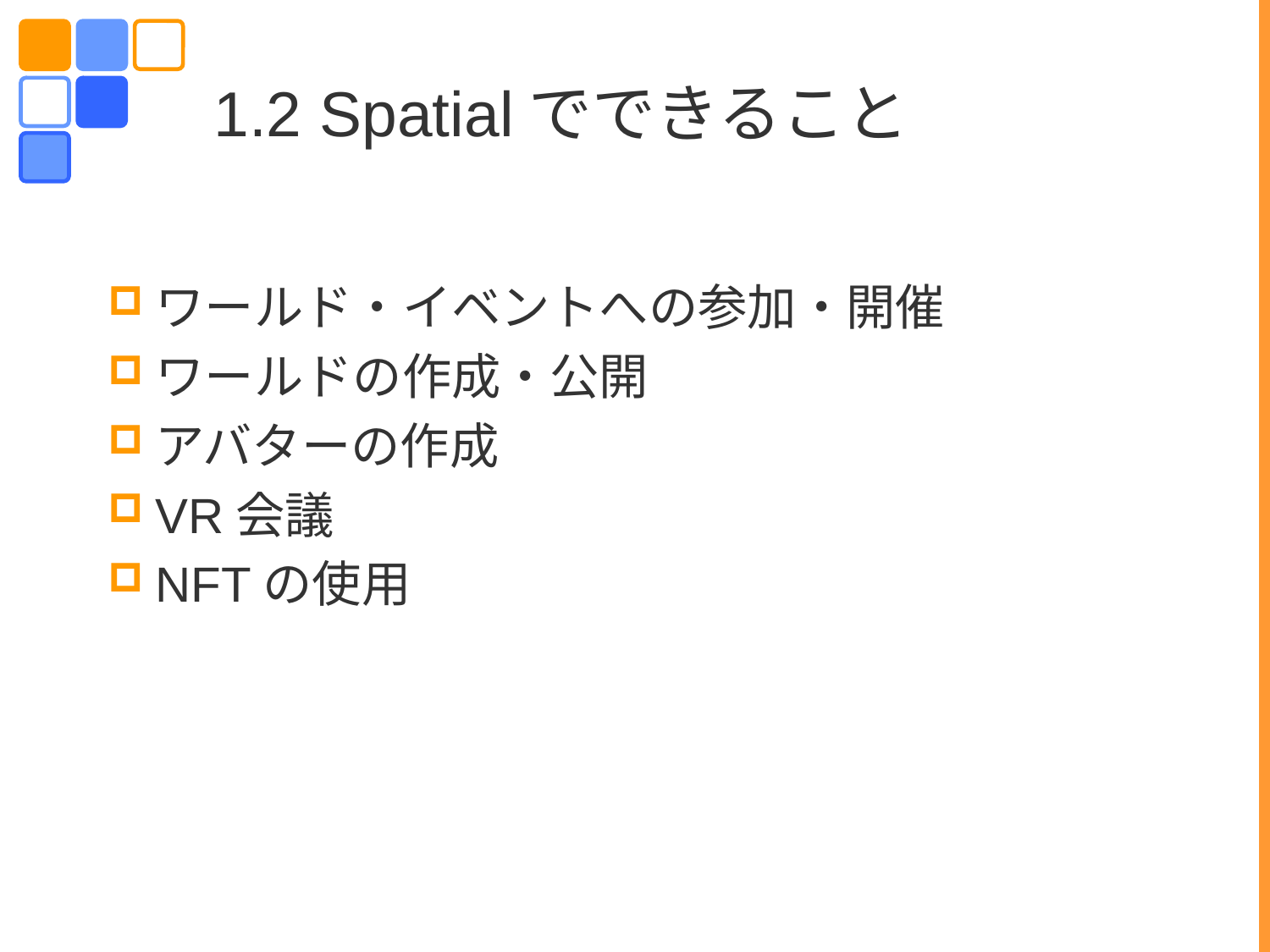

# 1.2 Spatialでできること

ワールド・イベントへの参加・開催
ワールドの作成・公開
アバターの作成
VR会議
NFTの使用